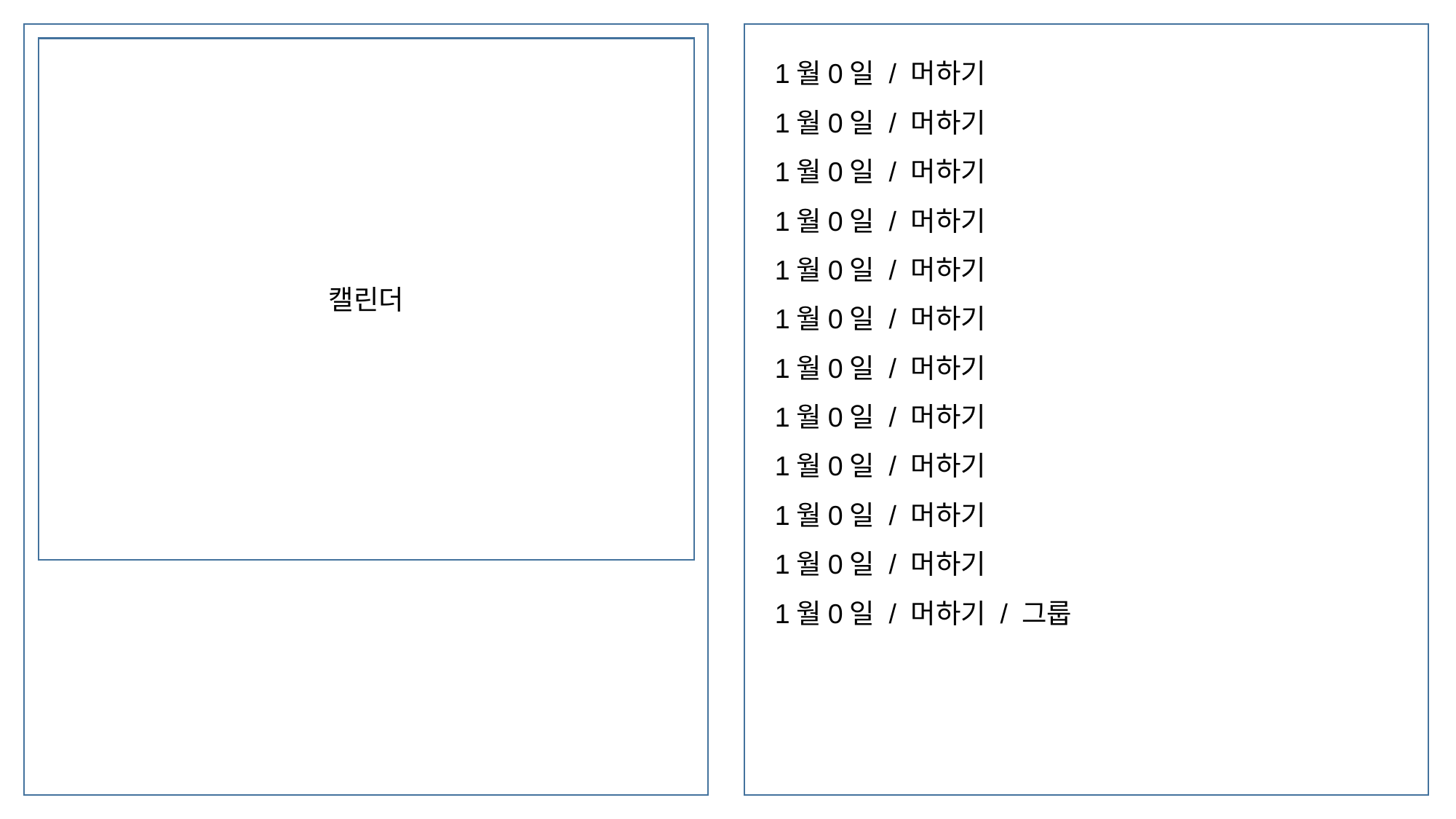

캘린더
1월0일 / 머하기
1월0일 / 머하기
1월0일 / 머하기
1월0일 / 머하기
1월0일 / 머하기
1월0일 / 머하기
1월0일 / 머하기
1월0일 / 머하기
1월0일 / 머하기
1월0일 / 머하기
1월0일 / 머하기
1월0일 / 머하기 / 그룹